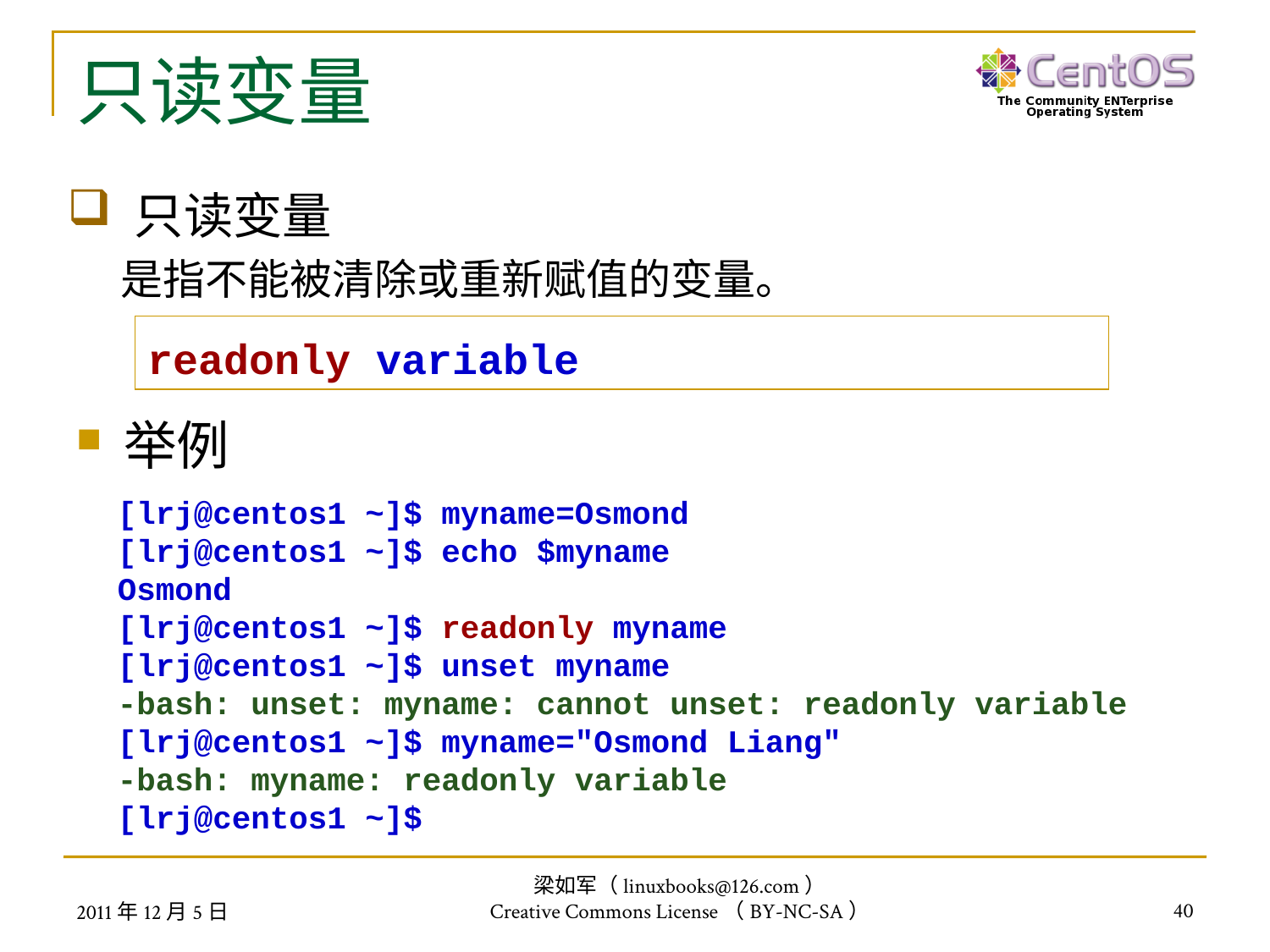

# 只读变量
 只读变量
是指不能被清除或重新赋值的变量。
readonly variable
举例

[lrj@centos1 ~]$ myname=Osmond
[lrj@centos1 ~]$ echo $myname
Osmond
[lrj@centos1 ~]$ readonly myname
[lrj@centos1 ~]$ unset myname
-bash: unset: myname: cannot unset: readonly variable
[lrj@centos1 ~]$ myname="Osmond Liang"
-bash: myname: readonly variable
[lrj@centos1 ~]$
梁如军（linuxbooks@126.com）
Creative Commons License（BY-NC-SA）
2011年12月5日
40